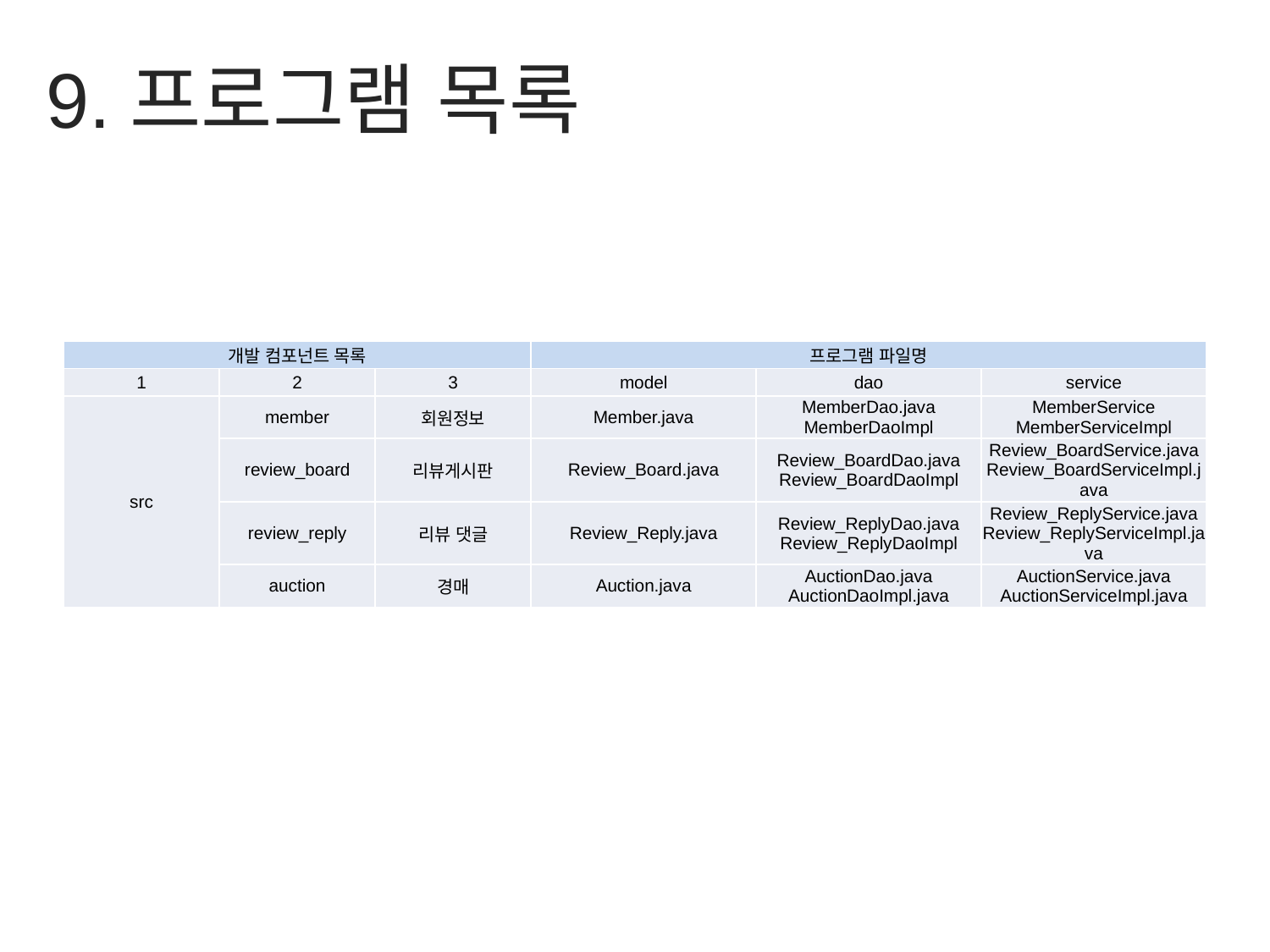

9.프로그램 목록
| 개발 컴포넌트 목록 |  |  | 프로그램 파일명 |  |  |
| --- | --- | --- | --- | --- | --- |
| 1 | 2 | 3 | model | dao | service |
| src | member | 회원정보 | Member.java | MemberDao.java MemberDaoImpl | MemberService MemberServiceImpl |
|  | review\_board | 리뷰게시판 | Review\_Board.java | Review\_BoardDao.java Review\_BoardDaoImpl | Review\_BoardService.java Review\_BoardServiceImpl.java |
|  | review\_reply | 리뷰 댓글 | Review\_Reply.java | Review\_ReplyDao.java Review\_ReplyDaoImpl | Review\_ReplyService.java Review\_ReplyServiceImpl.java |
|  | auction | 경매 | Auction.java | AuctionDao.java AuctionDaoImpl.java | AuctionService.java AuctionServiceImpl.java |